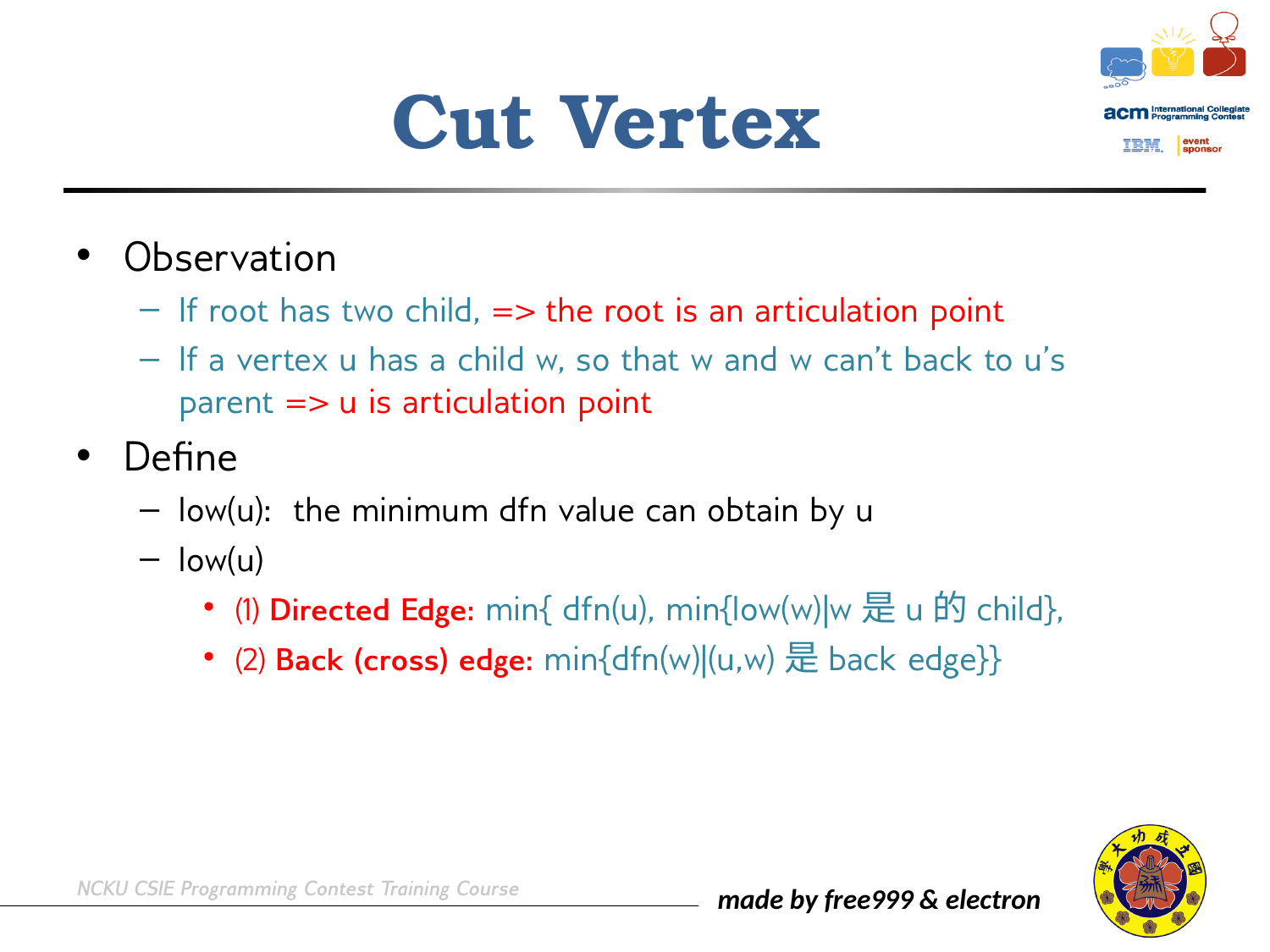

# Cut Vertex
Observation
If root has two child, => the root is an articulation point
If a vertex u has a child w, so that w and w can’t back to u’s parent => u is articulation point
Define
low(u):  the minimum dfn value can obtain by u
low(u)
(1) Directed Edge: min{ dfn(u), min{low(w)|w是u的child},
(2) Back (cross) edge: min{dfn(w)|(u,w)是back edge}}
NCKU CSIE Programming Contest Training Course